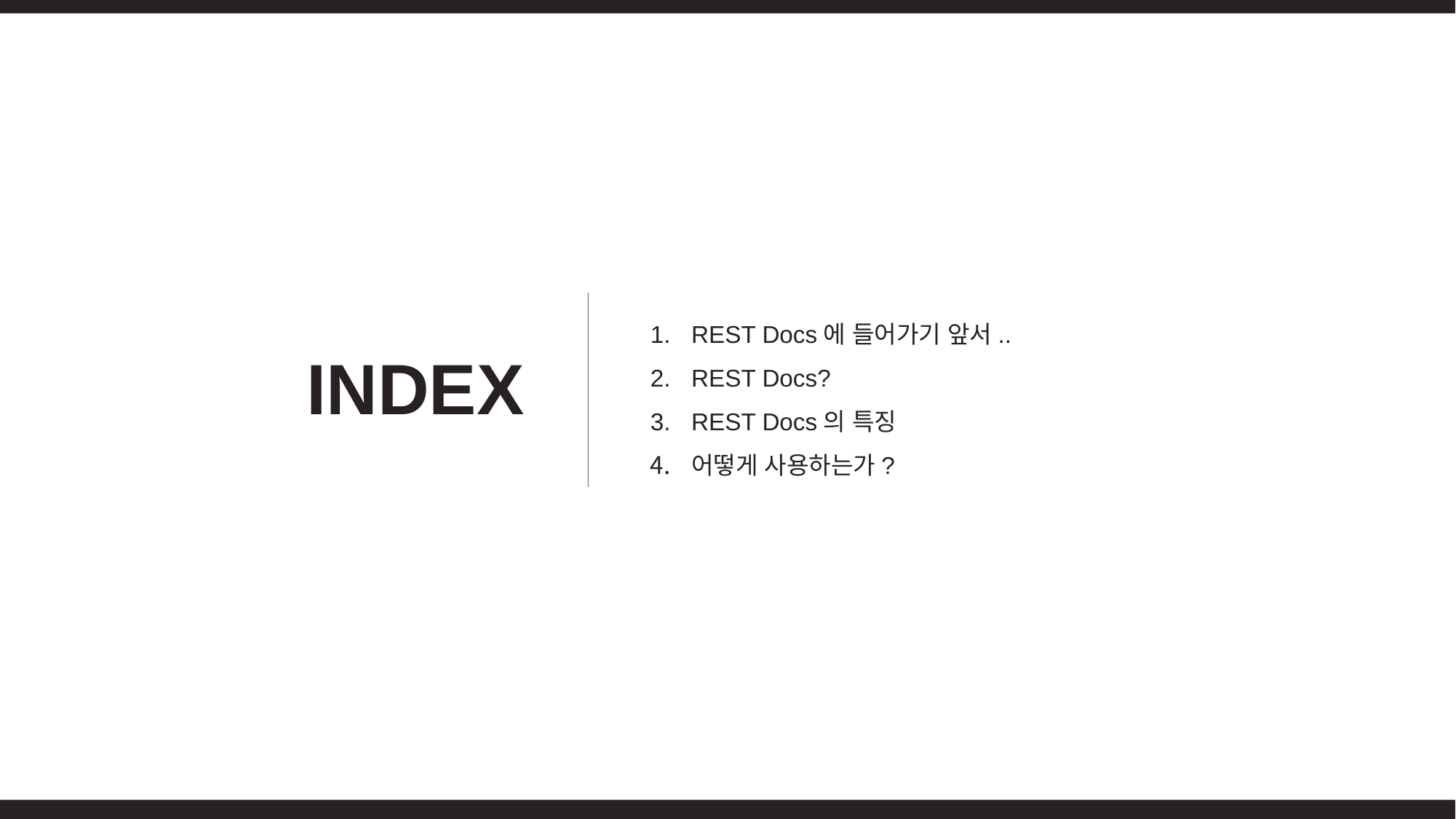

REST Docs에 들어가기 앞서..
REST Docs?
REST Docs의 특징
어떻게 사용하는가?
INDEX